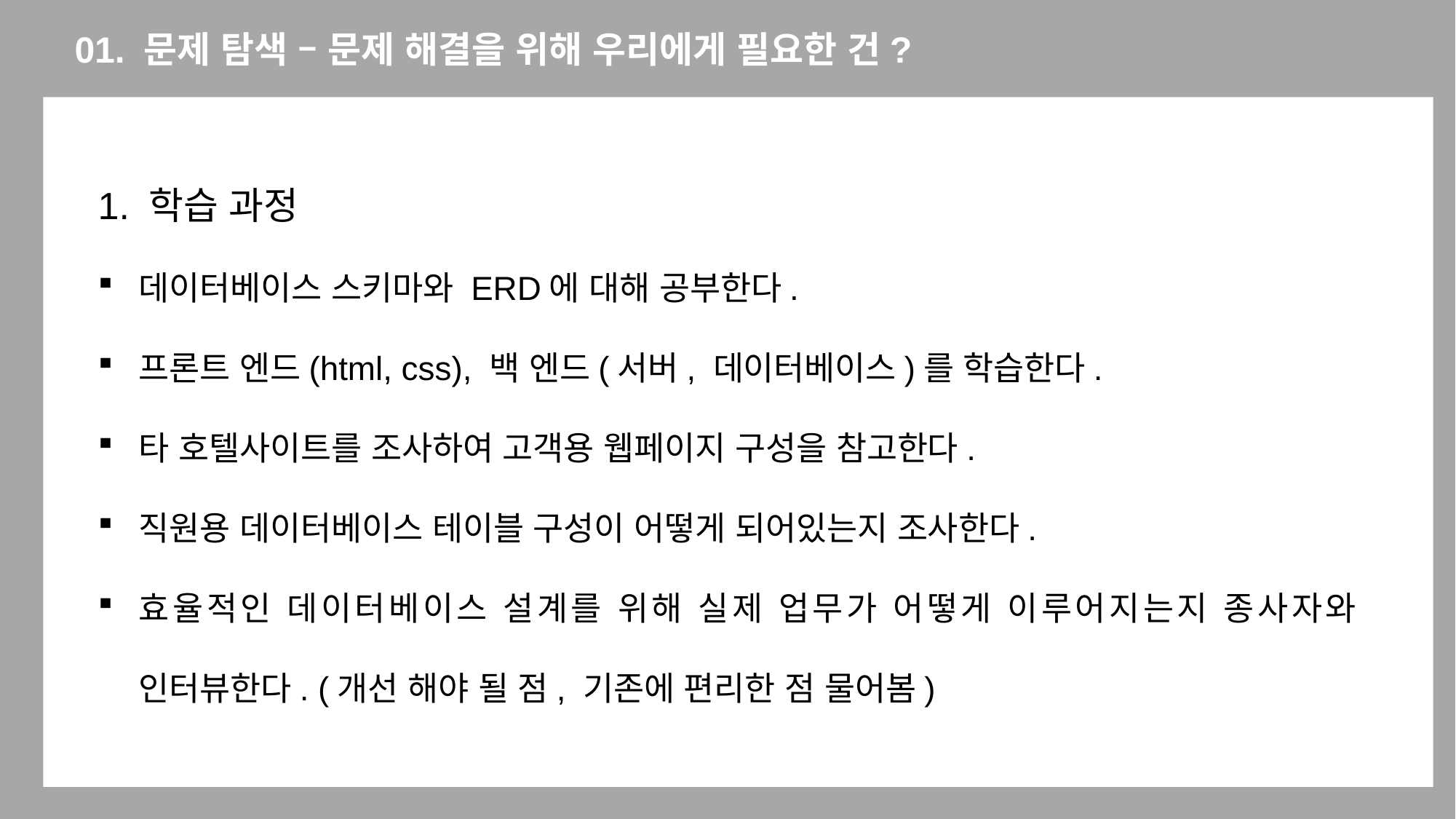

01. 문제 탐색 – 문제 해결을 위해 우리에게 필요한 건?

1. 학습 과정
데이터베이스 스키마와 ERD에 대해 공부한다.
프론트 엔드(html, css), 백 엔드(서버, 데이터베이스)를 학습한다.
타 호텔사이트를 조사하여 고객용 웹페이지 구성을 참고한다.
직원용 데이터베이스 테이블 구성이 어떻게 되어있는지 조사한다.
효율적인 데이터베이스 설계를 위해 실제 업무가 어떻게 이루어지는지 종사자와 인터뷰한다. (개선 해야 될 점, 기존에 편리한 점 물어봄)